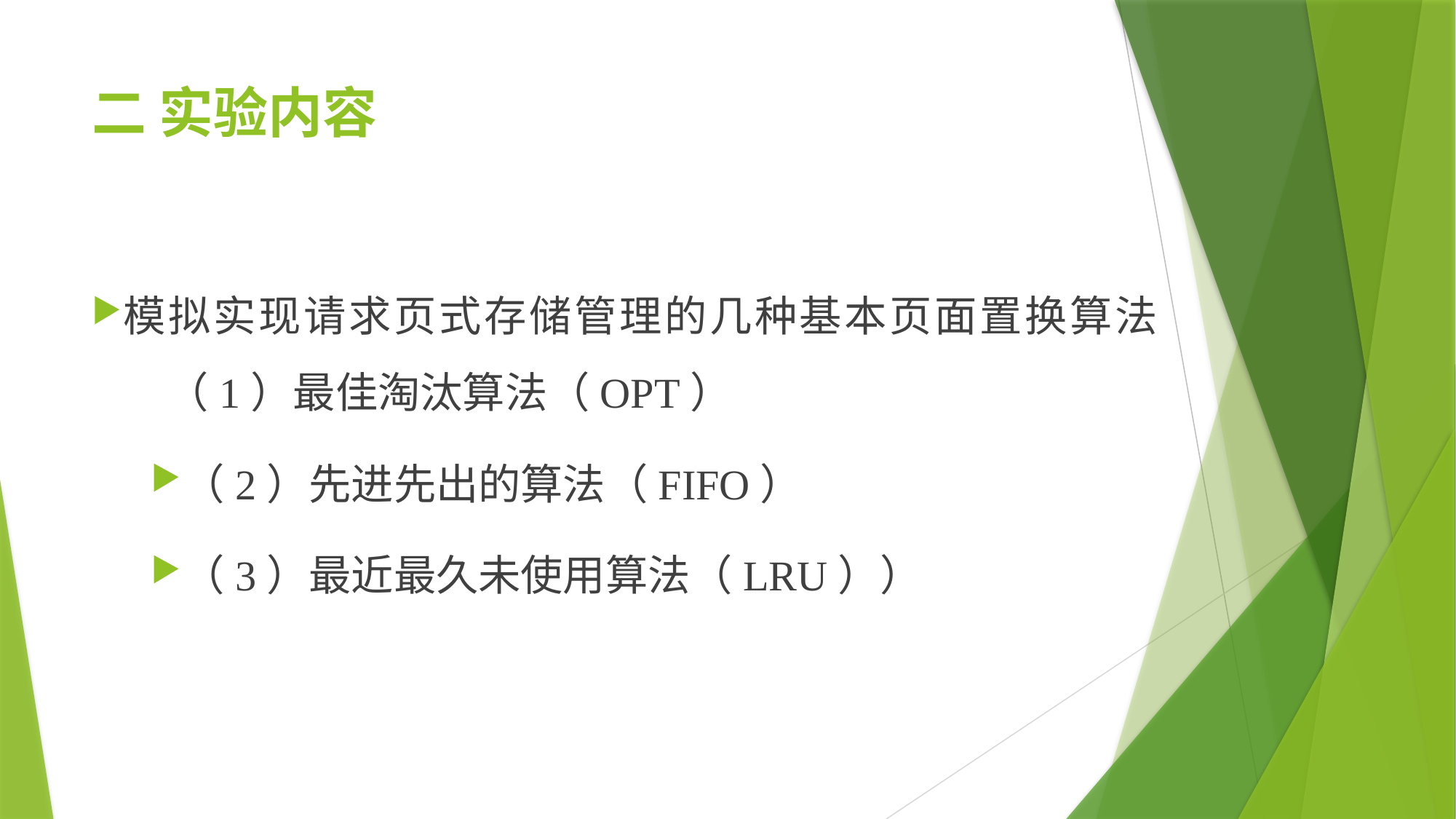

# 二 实验内容
模拟实现请求页式存储管理的几种基本页面置换算法
      （1）最佳淘汰算法（OPT）
（2）先进先出的算法（FIFO）
（3）最近最久未使用算法（LRU））